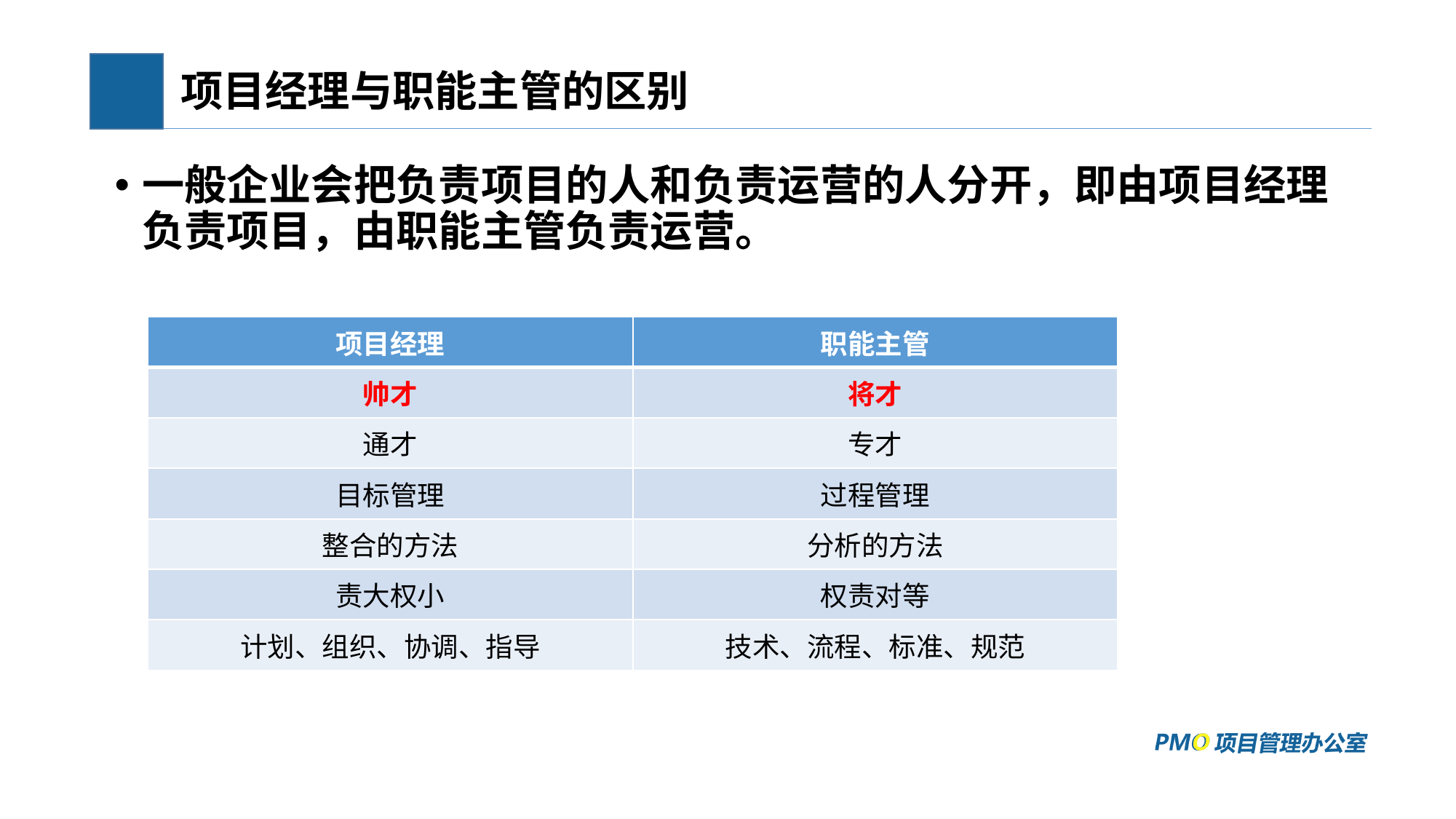

# 项目经理与职能主管的区别
一般企业会把负责项目的人和负责运营的人分开，即由项目经理负责项目，由职能主管负责运营。
| 项目经理 | 职能主管 |
| --- | --- |
| 帅才 | 将才 |
| 通才 | 专才 |
| 目标管理 | 过程管理 |
| 整合的方法 | 分析的方法 |
| 责大权小 | 权责对等 |
| 计划、组织、协调、指导 | 技术、流程、标准、规范 |